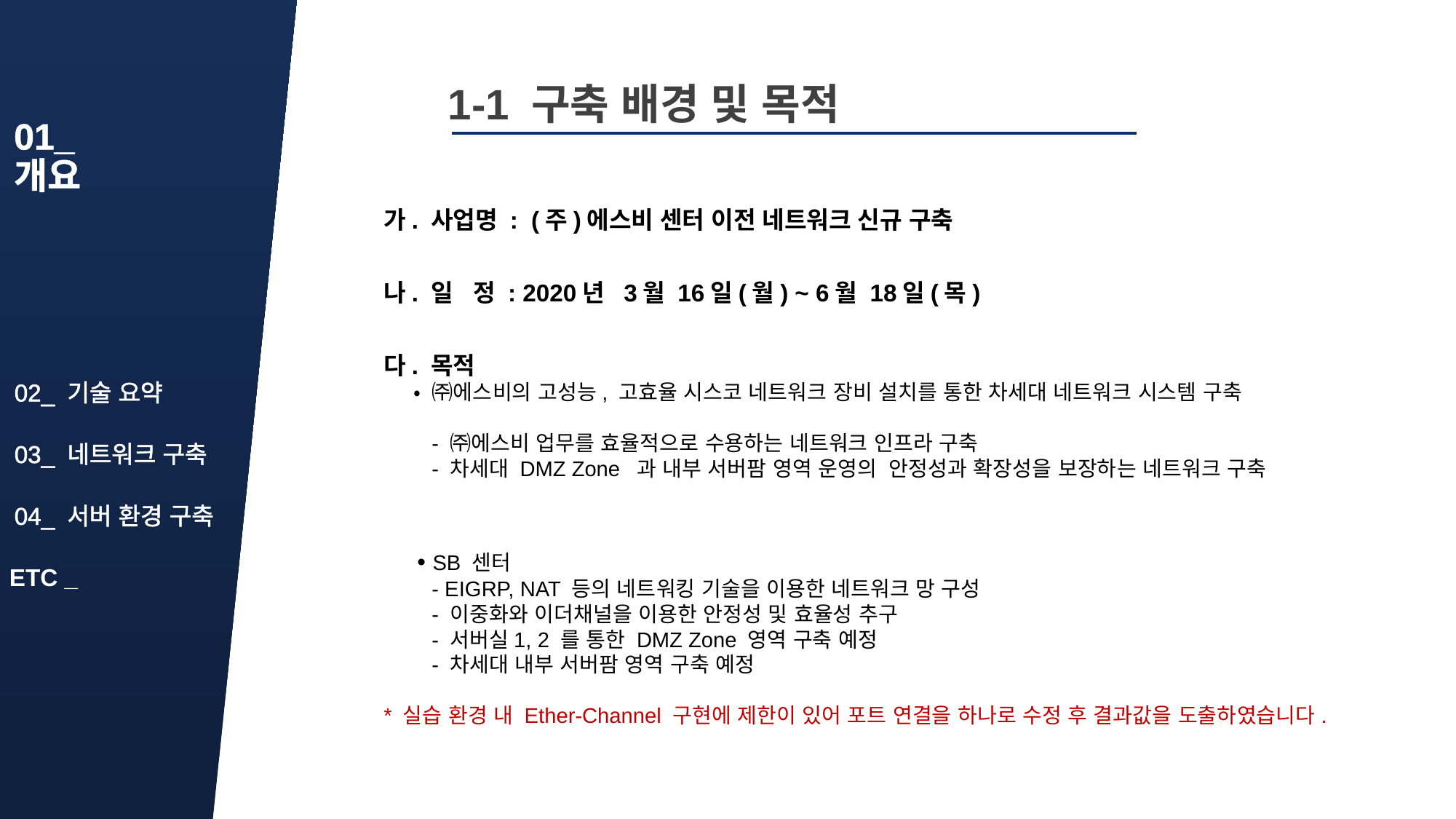

01_
개요
1-1 구축 배경 및 목적

가. 사업명 :  (주)에스비 센터 이전 네트워크 신규 구축

나. 일   정 : 2020년  3월 16일(월) ~ 6월 18일(목)

다. 목적
     • ㈜에스비의 고성능, 고효율 시스코 네트워크 장비 설치를 통한 차세대 네트워크 시스템 구축

        - ㈜에스비 업무를 효율적으로 수용하는 네트워크 인프라 구축
        - 차세대 DMZ Zone  과 내부 서버팜 영역 운영의  안정성과 확장성을 보장하는 네트워크 구축

라. 내용
     • SB 센터
        - EIGRP, NAT 등의 네트워킹 기술을 이용한 네트워크 망 구성
        - 이중화와 이더채널을 이용한 안정성 및 효율성 추구
        - 서버실1, 2 를 통한 DMZ Zone 영역 구축 예정
        - 차세대 내부 서버팜 영역 구축 예정

* 실습 환경 내 Ether-Channel 구현에 제한이 있어 포트 연결을 하나로 수정 후 결과값을 도출하였습니다.

02_ 기술 요약
03_ 네트워크 구축
04_ 서버 환경 구축
ETC _